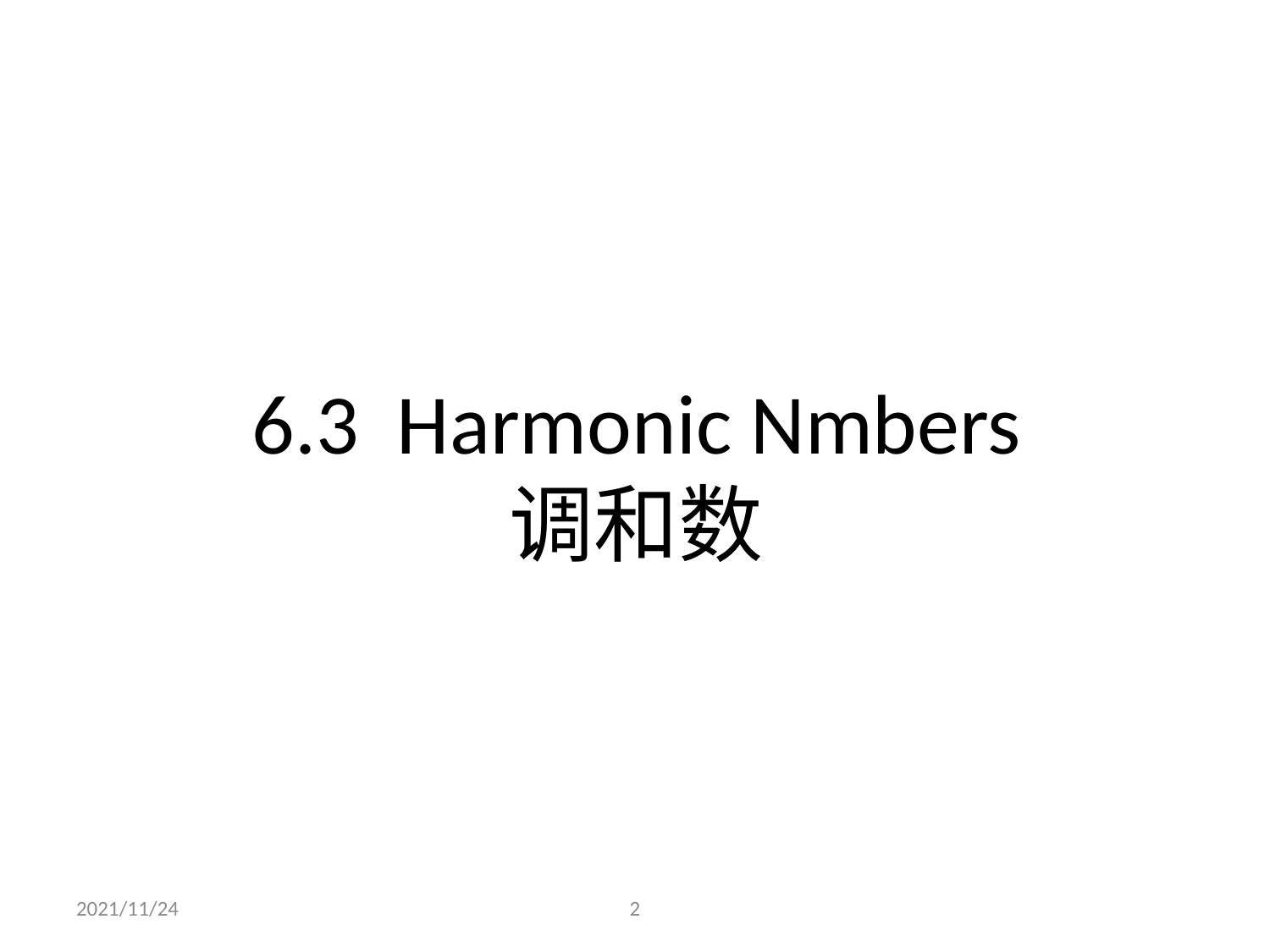

# 6.3  Harmonic Nmbers 调和数
2021/11/24
2